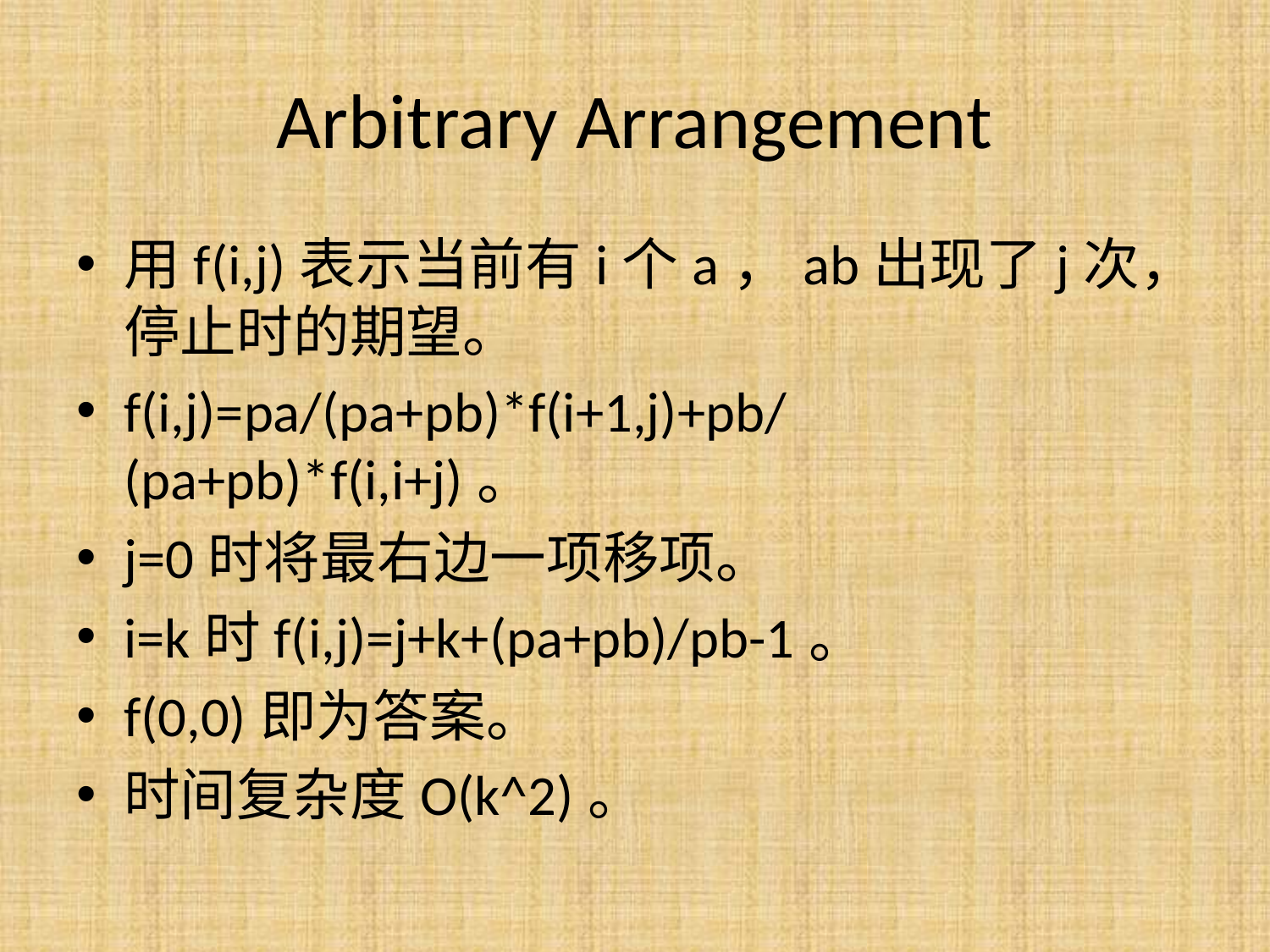

# Arbitrary Arrangement
用f(i,j)表示当前有i个a，ab出现了j次，停止时的期望。
f(i,j)=pa/(pa+pb)*f(i+1,j)+pb/(pa+pb)*f(i,i+j)。
j=0时将最右边一项移项。
i=k时f(i,j)=j+k+(pa+pb)/pb-1。
f(0,0)即为答案。
时间复杂度O(k^2)。